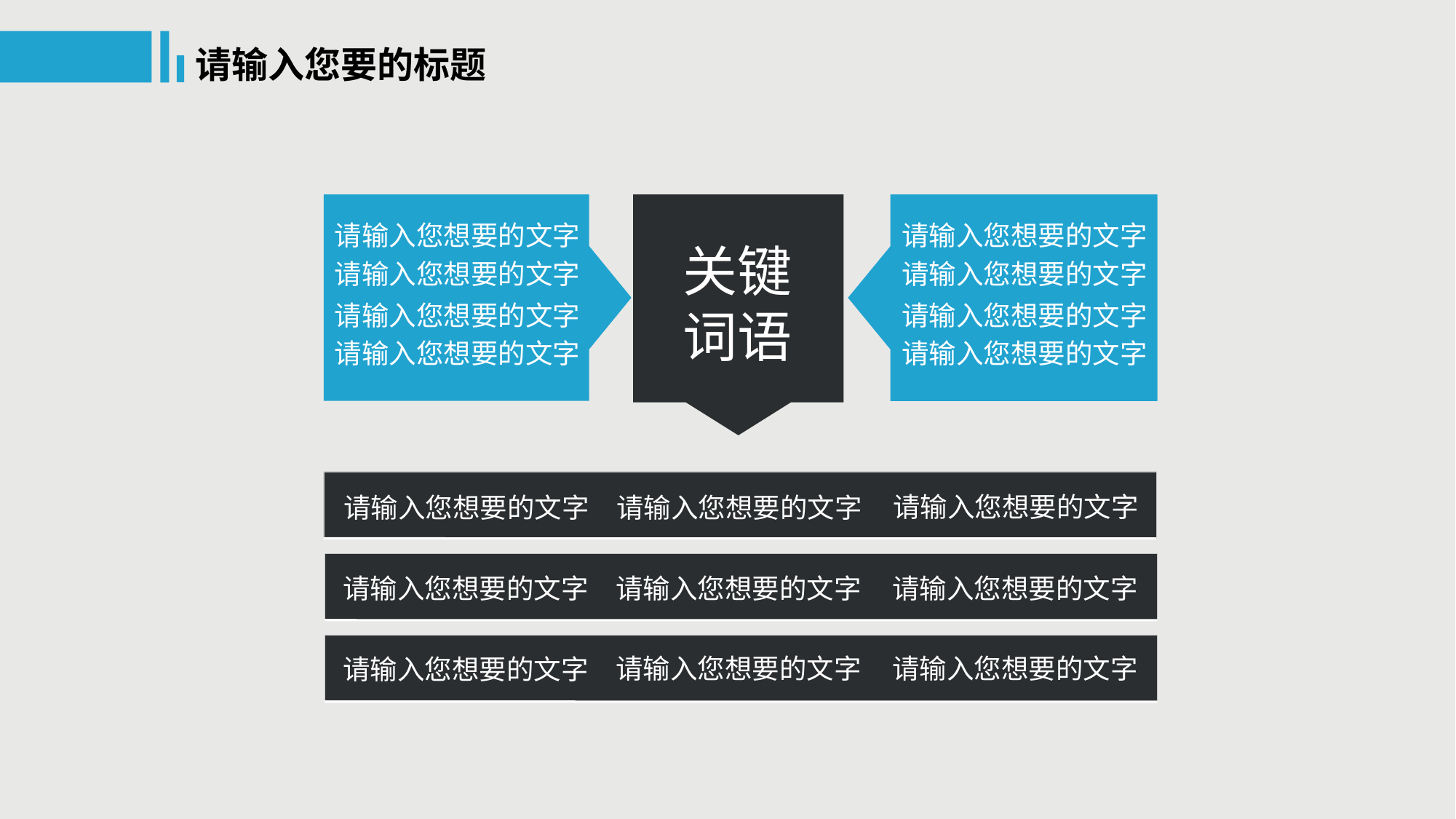

请输入您要的标题

请输入您想要的文字
请输入您想要的文字
关键
词语
请输入您想要的文字
请输入您想要的文字
请输入您想要的文字
请输入您想要的文字
请输入您想要的文字
请输入您想要的文字

请输入您想要的文字
请输入您想要的文字
请输入您想要的文字

请输入您想要的文字
请输入您想要的文字
请输入您想要的文字

请输入您想要的文字
请输入您想要的文字
请输入您想要的文字